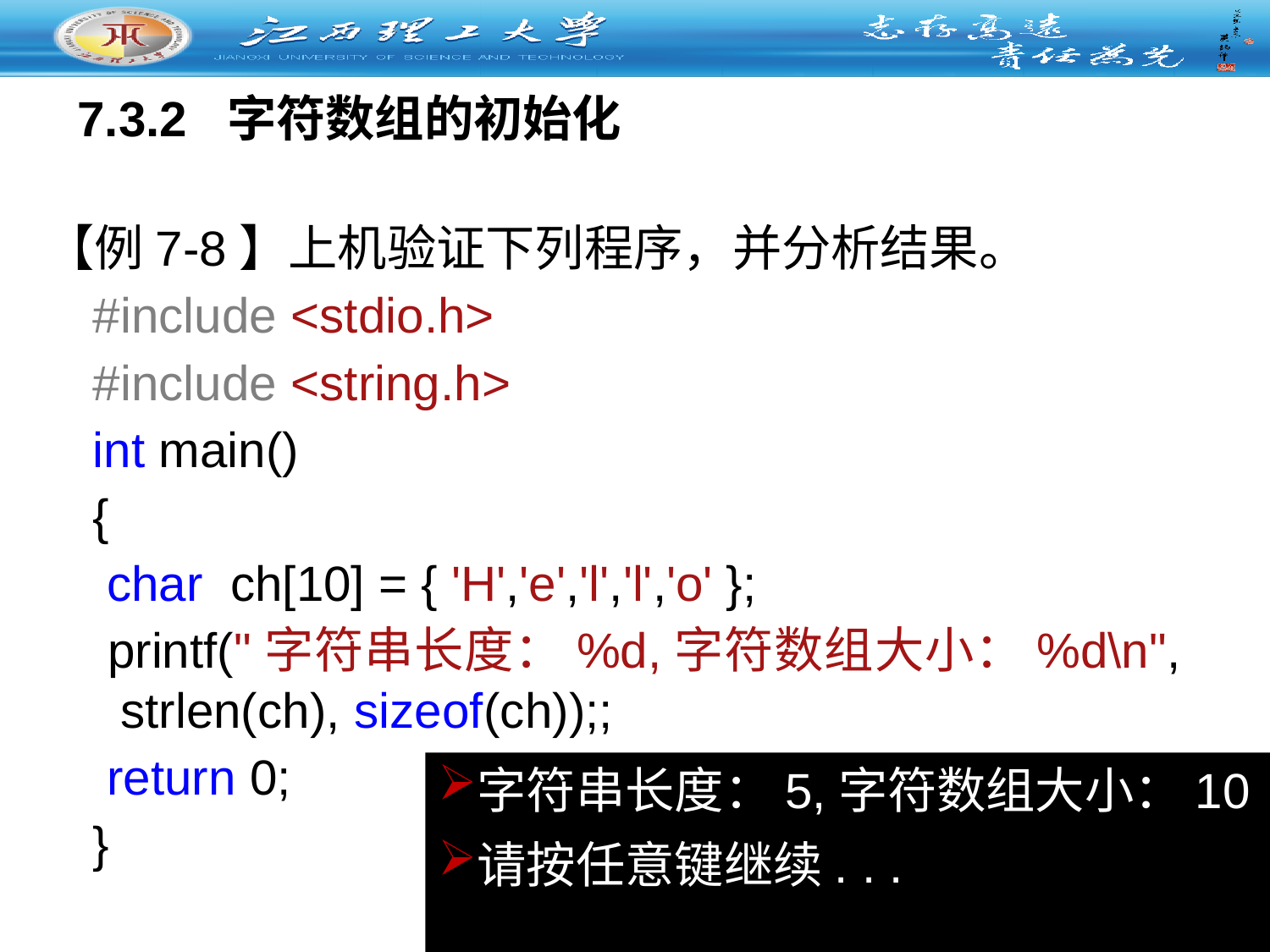

# 7.3.2  字符数组的初始化
【例7-8】上机验证下列程序，并分析结果。
#include <stdio.h>
#include <string.h>
int main()
{
 char  ch[10] = { 'H','e','l','l','o' };
 printf("字符串长度：%d,字符数组大小：%d\n",    strlen(ch), sizeof(ch));;
 return 0;
}
字符串长度：5,字符数组大小：10
请按任意键继续. . .